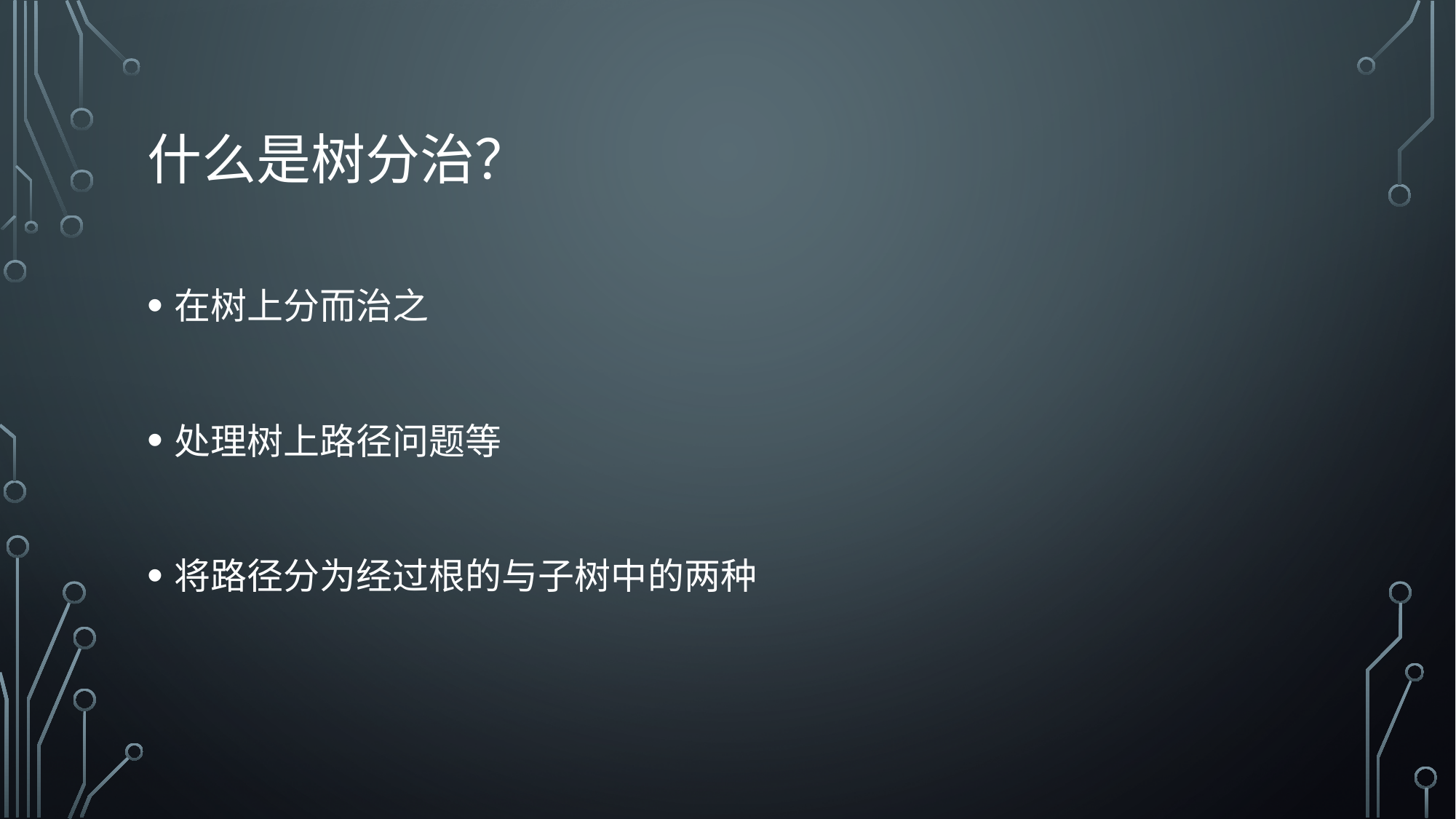

# 什么是树分治？
在树上分而治之

处理树上路径问题等

将路径分为经过根的与子树中的两种